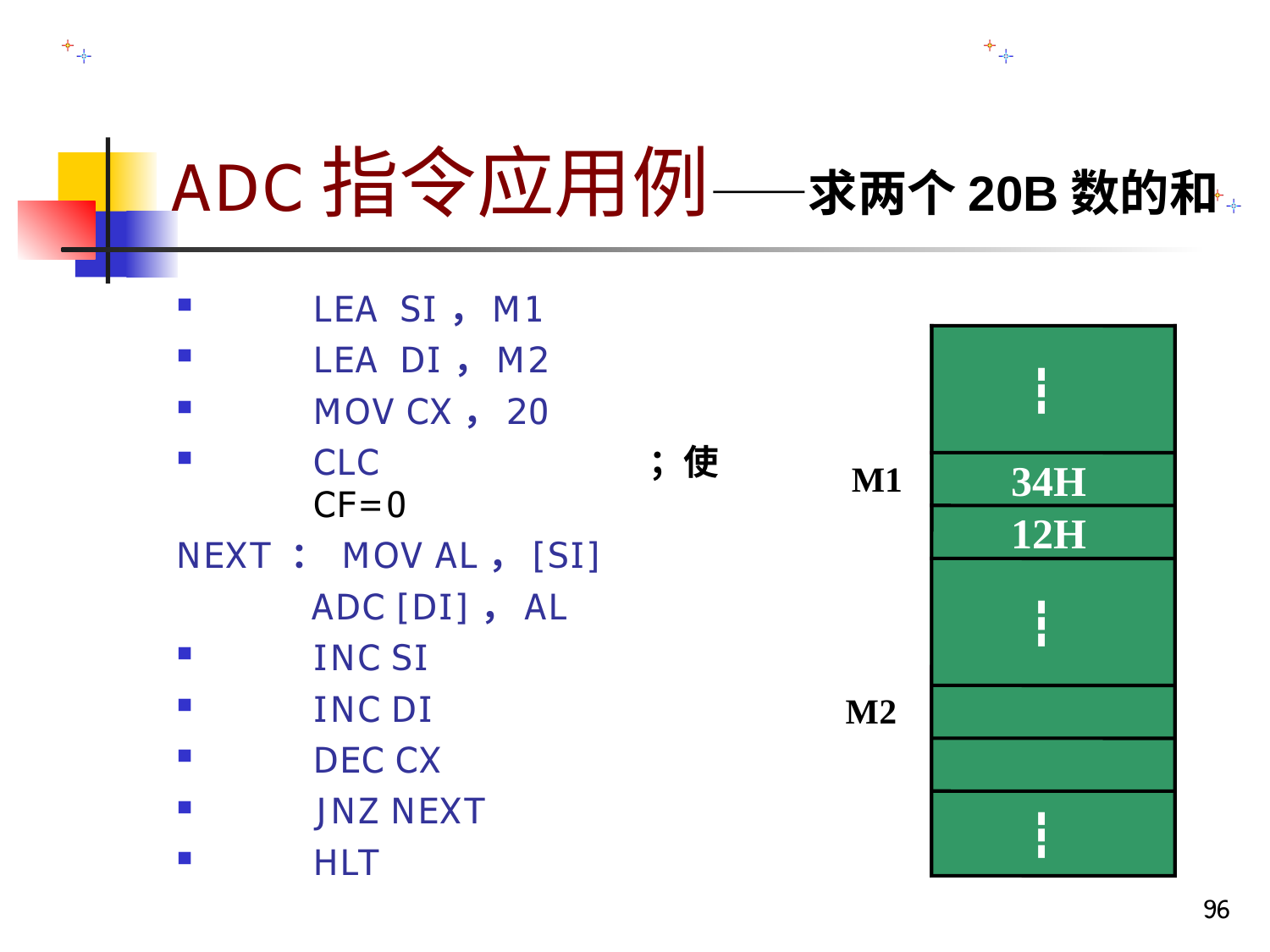

# ADC指令应用例——求两个20B数的和
LEA  SI，M1
LEA  DI，M2
MOV CX，20
CLC                         ；使CF=0
NEXT ： MOV AL，[SI]
             ADC [DI]，AL
INC SI
INC DI
DEC CX
JNZ NEXT
HLT

┇
34H
M1

12H

┇
M2

┇

96